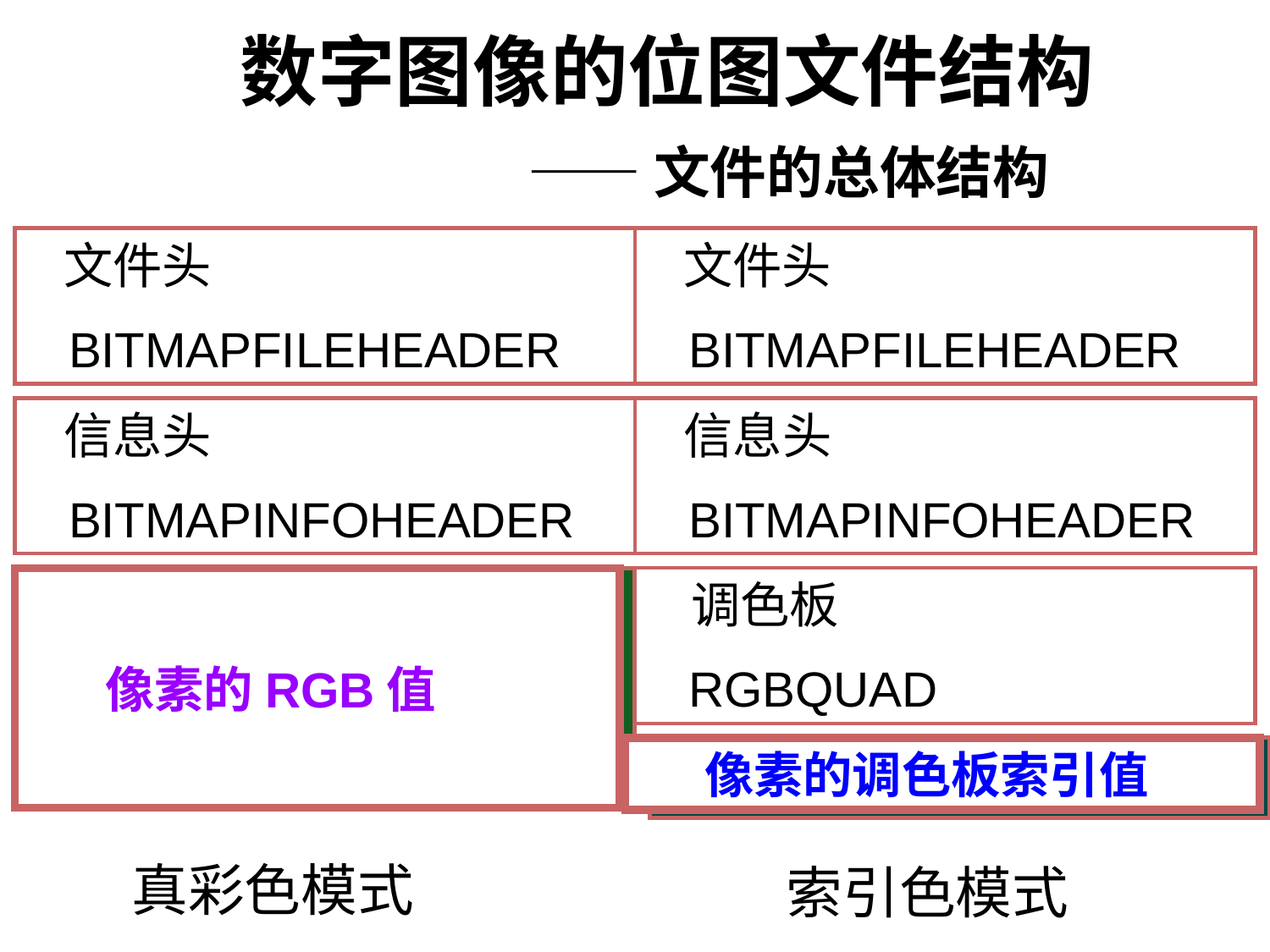

数字图像的位图文件结构
              —— 文件的总体结构
    文件头
   BITMAPFILEHEADER
    信息头
   BITMAPINFOHEADER

            数据区

    文件头
   BITMAPFILEHEADER
    信息头
   BITMAPINFOHEADER
     调色板
   RGBQUAD
                        数据区

      像素的RGB值

     像素的调色板索引值
真彩色模式
索引色模式